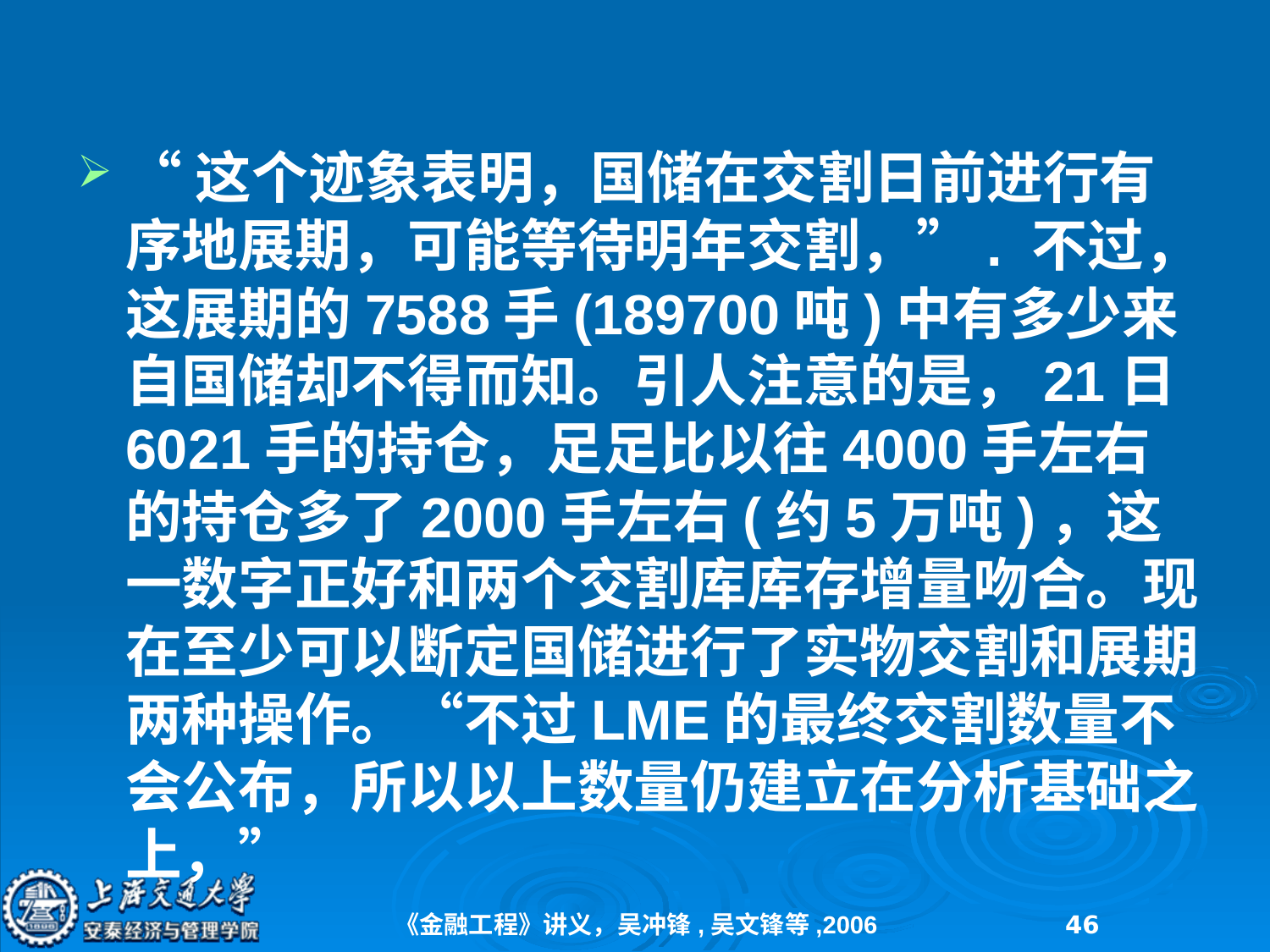

#
“这个迹象表明，国储在交割日前进行有序地展期，可能等待明年交割，”. 不过，这展期的7588手(189700吨)中有多少来自国储却不得而知。引人注意的是，21日6021手的持仓，足足比以往4000手左右的持仓多了2000手左右(约5万吨)，这一数字正好和两个交割库库存增量吻合。现在至少可以断定国储进行了实物交割和展期两种操作。“不过LME的最终交割数量不会公布，所以以上数量仍建立在分析基础之上，”